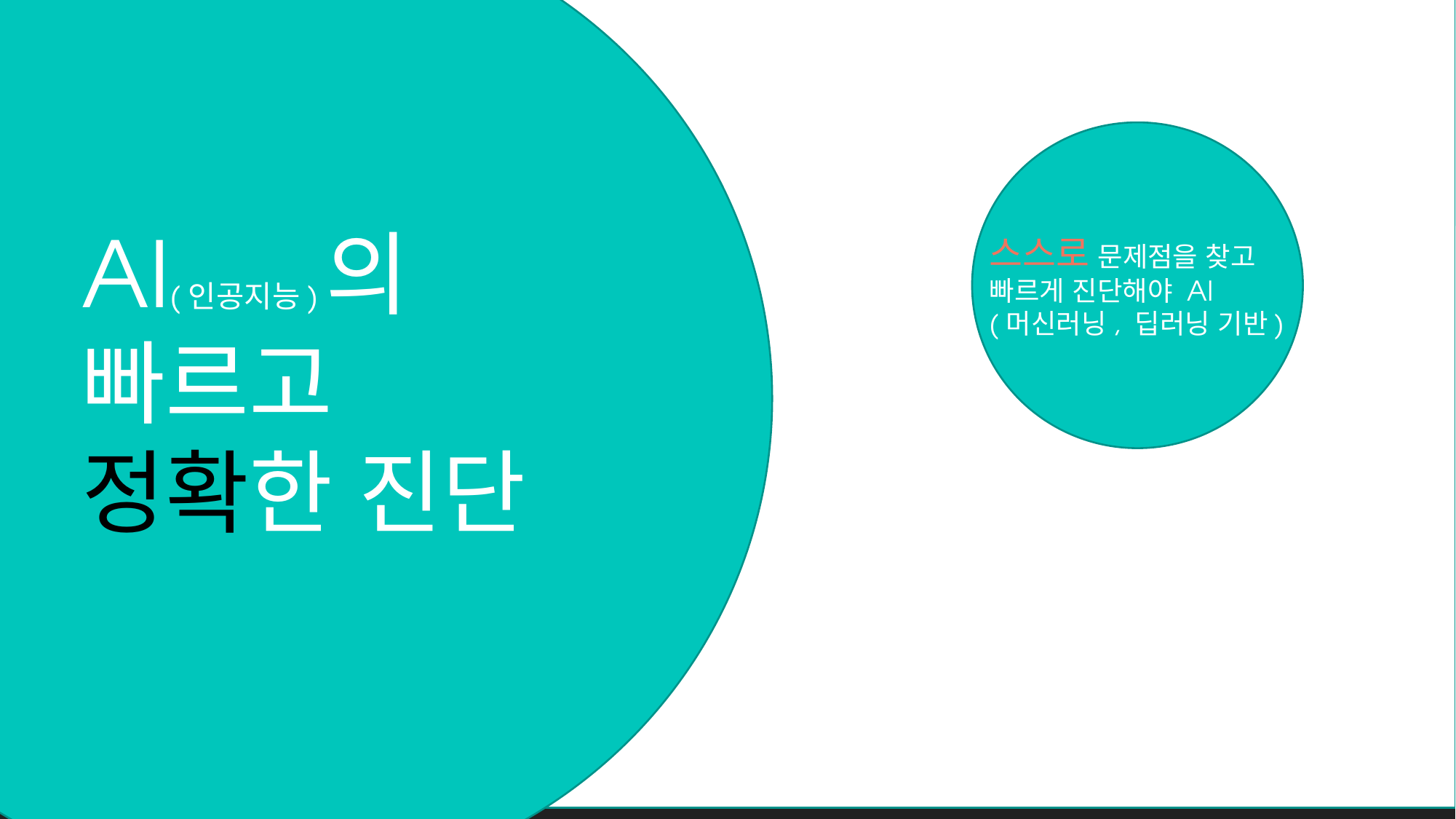

AI(인공지능)의
빠르고
정확한 진단

스스로 문제점을 찾고
빠르게 진단해야 AI
(머신러닝, 딥러닝 기반)